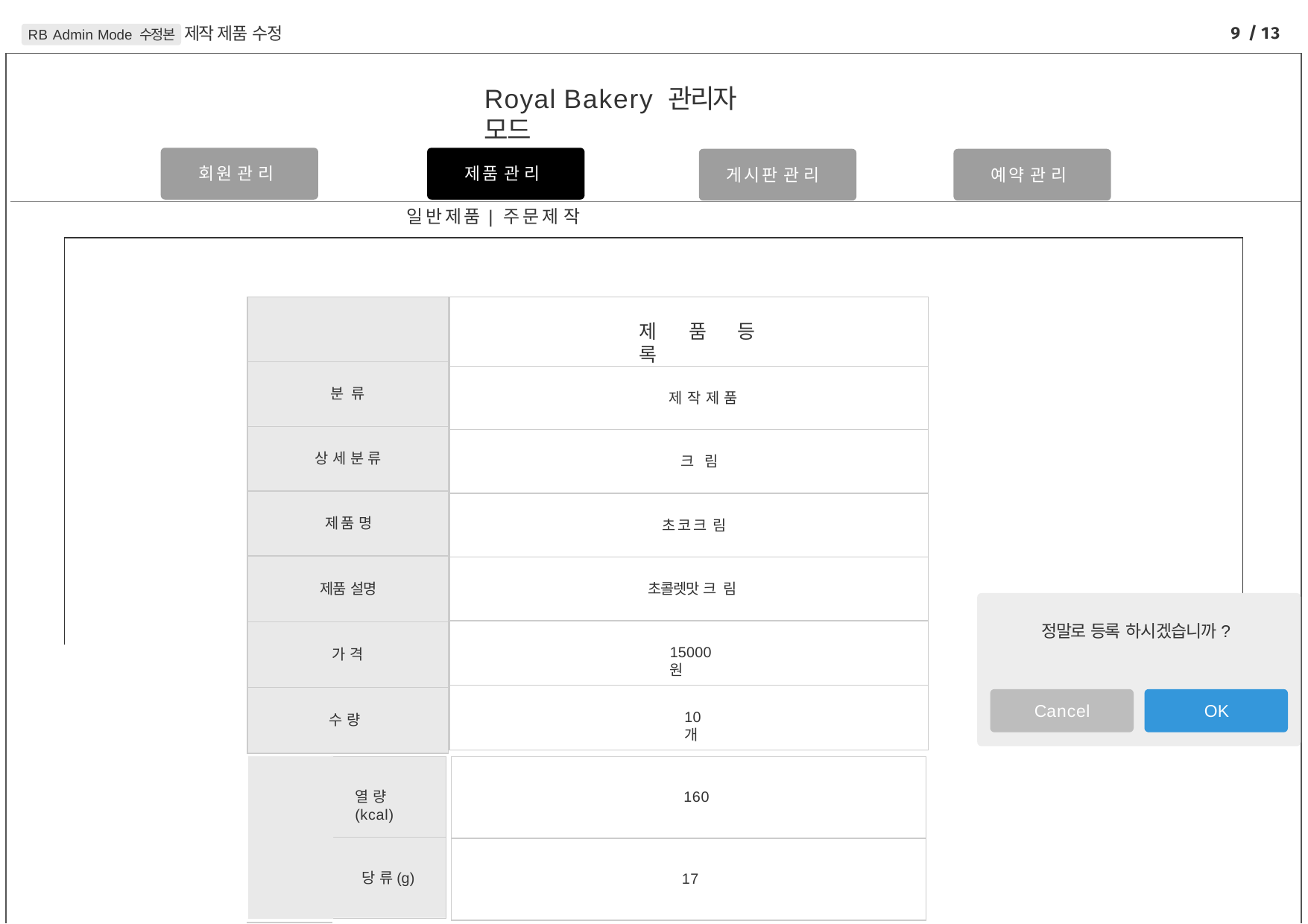

9 / 13
RB Admin Mode 수정본   제작 제품 수정

Royal Bakery 관리자 모드

회 원  관 리
제 품  관 리
게 시 판  관 리
예 약  관 리

일 반 제 품 | 주 문 제 작

제	품	등	록

분  류
제  작  제 품

상 세 분 류
크  림

제 품 명
초 코 크 림

제품 설명
초콜렛맛 크 림

정말로 등록 하시겠습니까?

15000원
가 격

Cancel
OK
10개
수 량

열 량(kcal)
160

당 류(g)
17